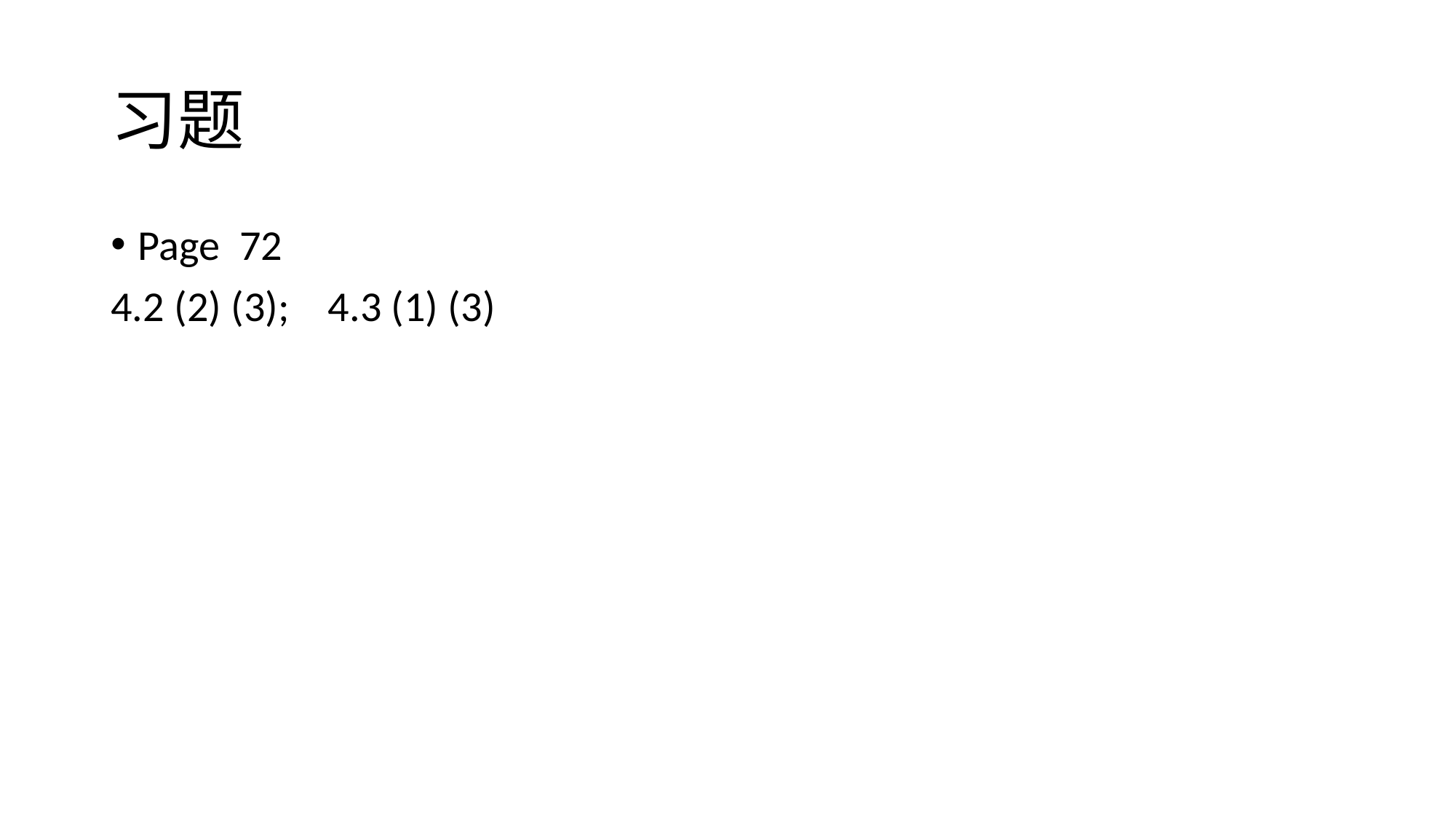

# 习题
Page  72
4.2 (2) (3);    4.3 (1) (3)